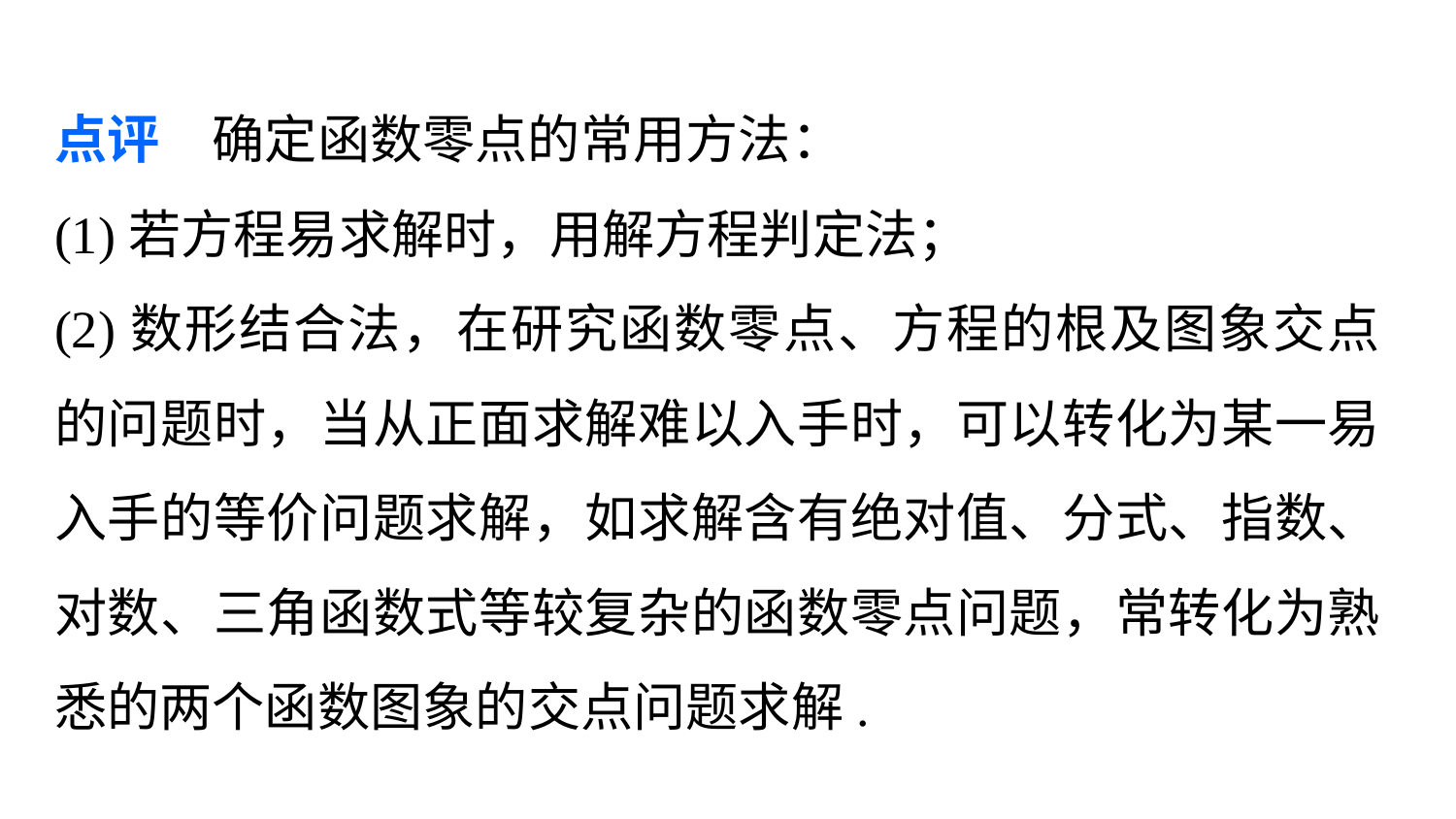

点评　确定函数零点的常用方法：
(1)若方程易求解时，用解方程判定法；
(2)数形结合法，在研究函数零点、方程的根及图象交点的问题时，当从正面求解难以入手时，可以转化为某一易入手的等价问题求解，如求解含有绝对值、分式、指数、对数、三角函数式等较复杂的函数零点问题，常转化为熟悉的两个函数图象的交点问题求解.